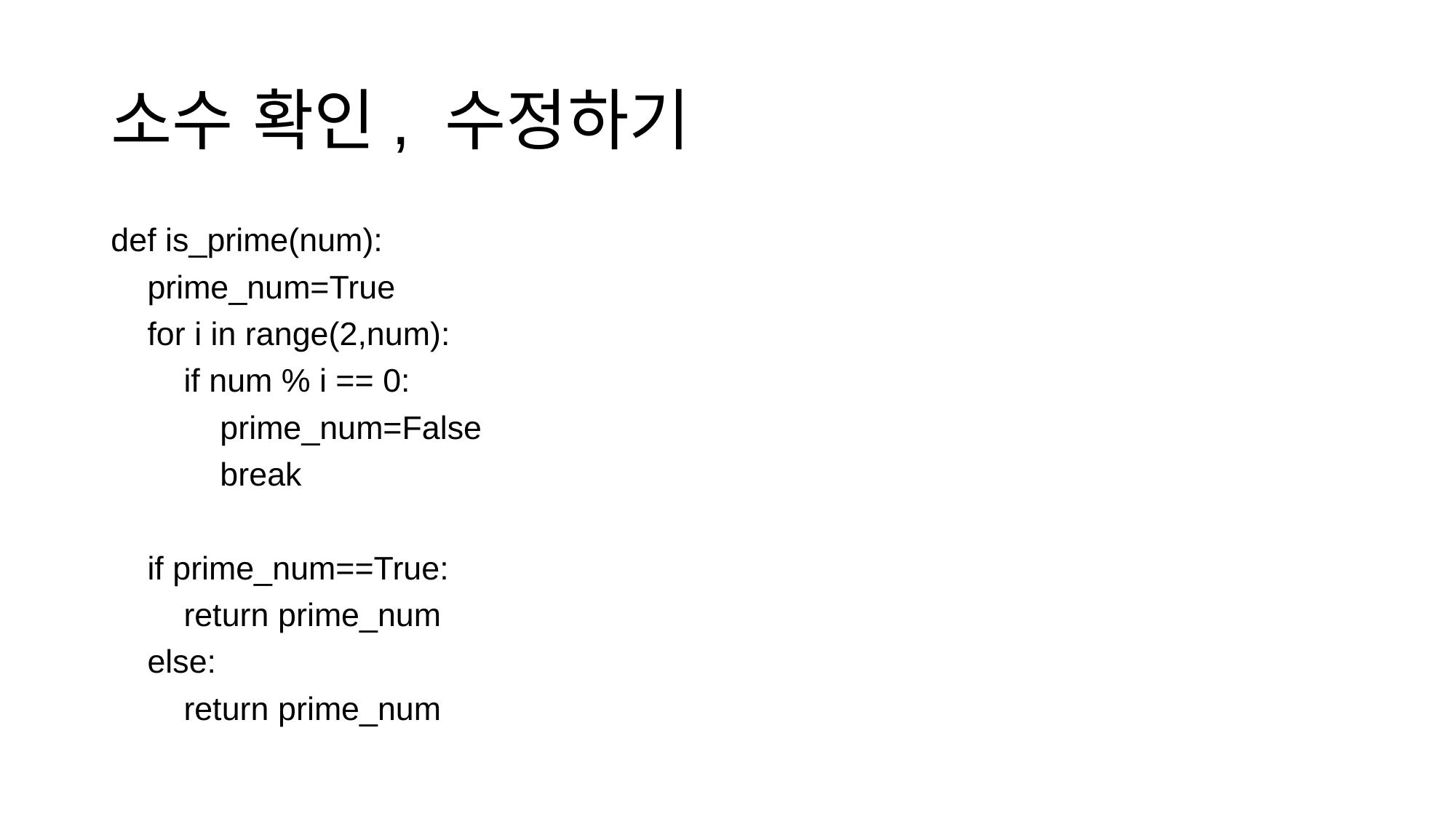

# 소수 확인, 수정하기
def is_prime(num):
    prime_num=True
    for i in range(2,num):
        if num % i == 0:
            prime_num=False
            break

    if prime_num==True:
        return prime_num
    else:
        return prime_num